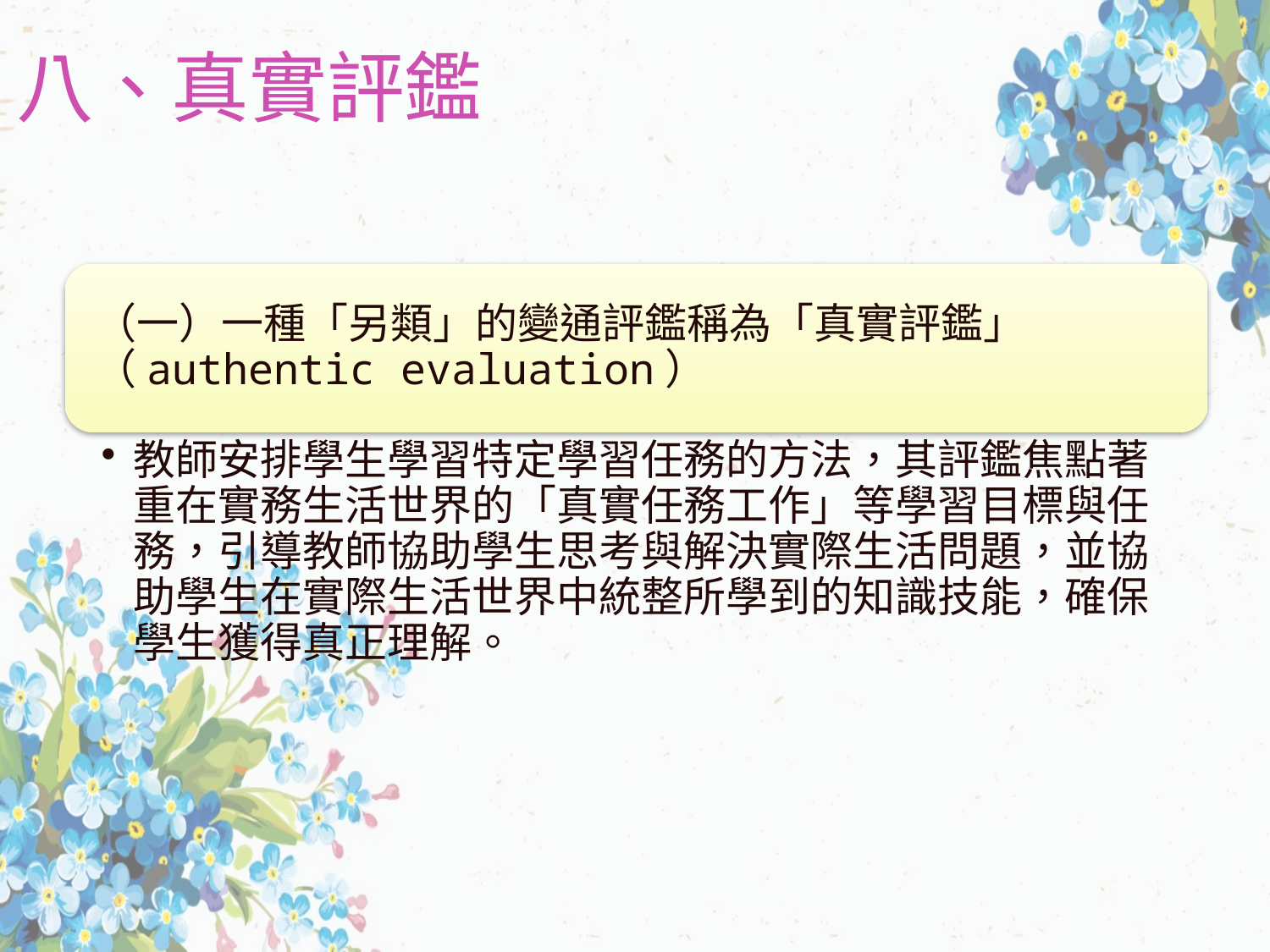

# 八、真實評鑑
（一）一種「另類」的變通評鑑稱為「真實評鑑」（authentic evaluation）
教師安排學生學習特定學習任務的方法，其評鑑焦點著重在實務生活世界的「真實任務工作」等學習目標與任務，引導教師協助學生思考與解決實際生活問題，並協助學生在實際生活世界中統整所學到的知識技能，確保學生獲得真正理解。